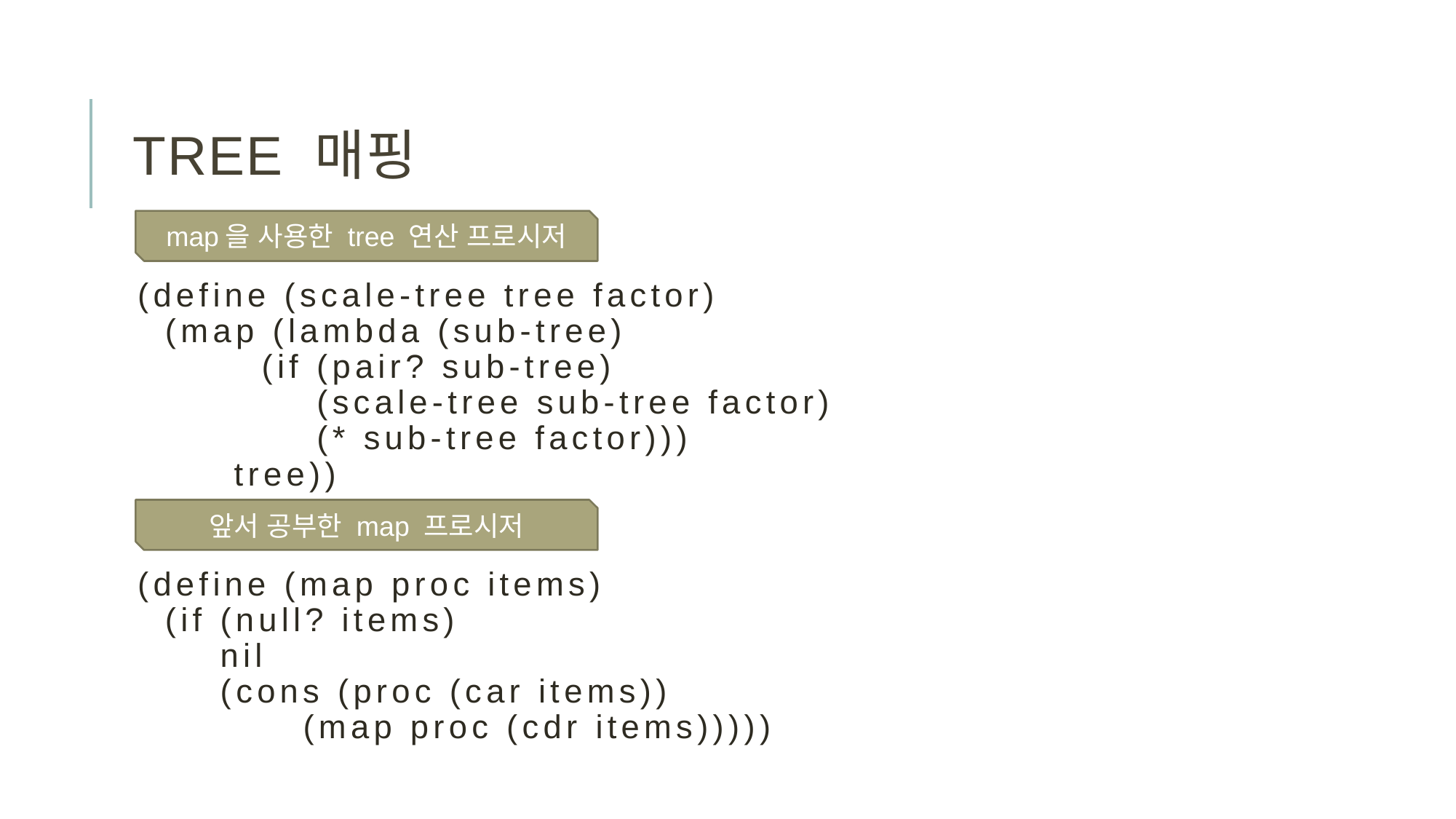

# Tree 매핑
map을 사용한 tree 연산 프로시저
(define (scale-tree tree factor)
  (map (lambda (sub-tree)
         (if (pair? sub-tree)
             (scale-tree sub-tree factor)
             (* sub-tree factor)))
       tree))

(define (map proc items)
  (if (null? items)
      nil
      (cons (proc (car items))
            (map proc (cdr items)))))

앞서 공부한 map 프로시저